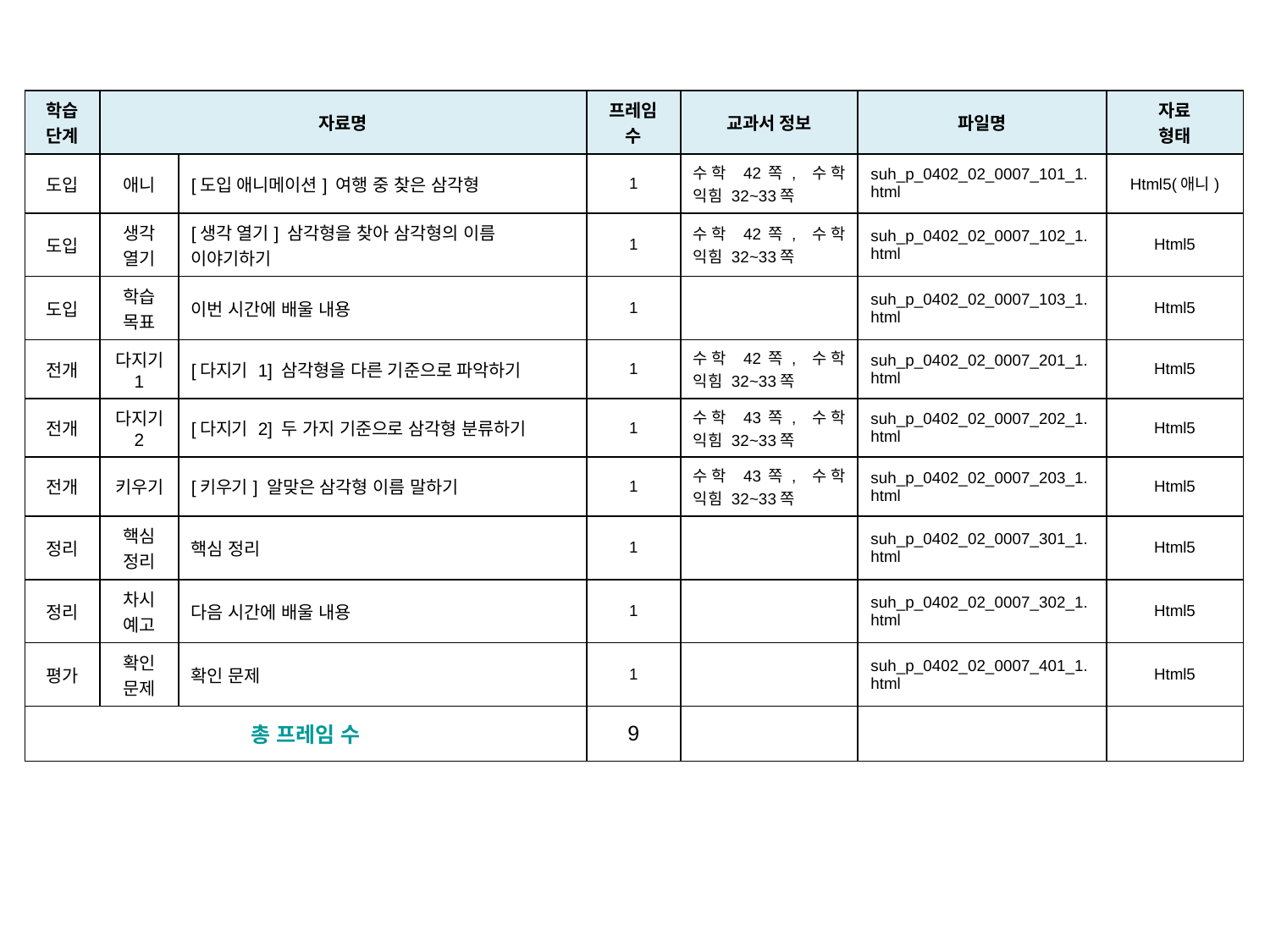

| 학습 단계 | 자료명 |  | 프레임 수 | 교과서 정보 | 파일명 | 자료 형태 |
| --- | --- | --- | --- | --- | --- | --- |
| 도입 | 애니 | [도입 애니메이션] 여행 중 찾은 삼각형 | 1 | 수학 42쪽, 수학 익힘 32~33쪽 | suh\_p\_0402\_02\_0007\_101\_1.html | Html5(애니) |
| 도입 | 생각 열기 | [생각 열기] 삼각형을 찾아 삼각형의 이름 이야기하기 | 1 | 수학 42쪽, 수학 익힘 32~33쪽 | suh\_p\_0402\_02\_0007\_102\_1.html | Html5 |
| 도입 | 학습 목표 | 이번 시간에 배울 내용 | 1 |  | suh\_p\_0402\_02\_0007\_103\_1.html | Html5 |
| 전개 | 다지기 1 | [다지기 1] 삼각형을 다른 기준으로 파악하기 | 1 | 수학 42쪽, 수학 익힘 32~33쪽 | suh\_p\_0402\_02\_0007\_201\_1.html | Html5 |
| 전개 | 다지기 2 | [다지기 2] 두 가지 기준으로 삼각형 분류하기 | 1 | 수학 43쪽, 수학 익힘 32~33쪽 | suh\_p\_0402\_02\_0007\_202\_1.html | Html5 |
| 전개 | 키우기 | [키우기] 알맞은 삼각형 이름 말하기 | 1 | 수학 43쪽, 수학 익힘 32~33쪽 | suh\_p\_0402\_02\_0007\_203\_1.html | Html5 |
| 정리 | 핵심 정리 | 핵심 정리 | 1 |  | suh\_p\_0402\_02\_0007\_301\_1.html | Html5 |
| 정리 | 차시 예고 | 다음 시간에 배울 내용 | 1 |  | suh\_p\_0402\_02\_0007\_302\_1.html | Html5 |
| 평가 | 확인 문제 | 확인 문제 | 1 |  | suh\_p\_0402\_02\_0007\_401\_1.html | Html5 |
| 총 프레임 수 |  |  | 9 |  |  |  |